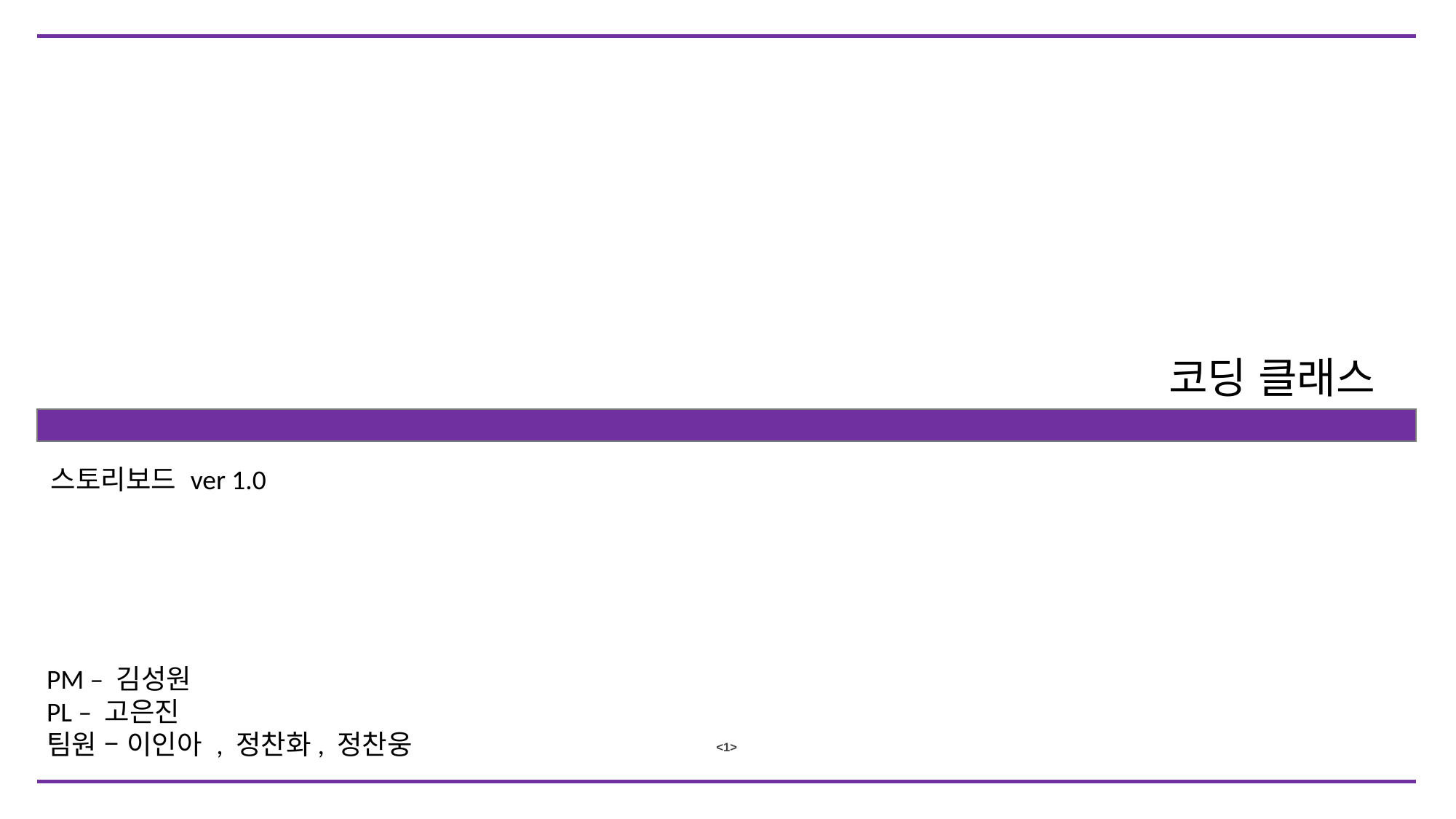

코딩 클래스

스토리보드 ver 1.0
PM – 김성원
PL – 고은진
팀원 – 이인아 , 정찬화, 정찬웅
<1>